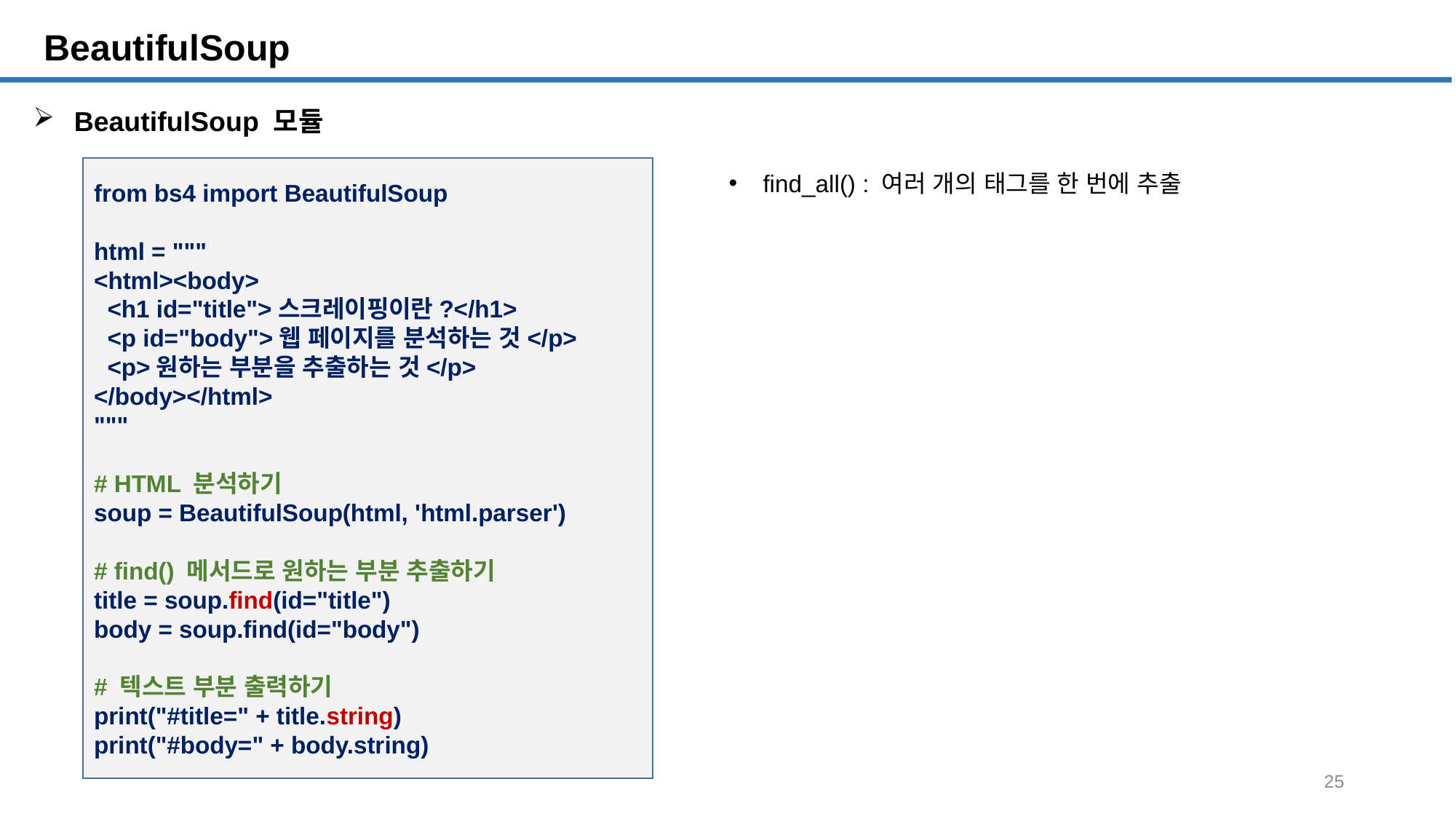

SQL 튜닝 개요
# BeautifulSoup

BeautifulSoup 모듈
from bs4 import BeautifulSoup

html = """
<html><body>
  <h1 id="title">스크레이핑이란?</h1>
  <p id="body">웹 페이지를 분석하는 것</p>
  <p>원하는 부분을 추출하는 것</p>
</body></html>
"""

# HTML 분석하기
soup = BeautifulSoup(html, 'html.parser')

# find() 메서드로 원하는 부분 추출하기
title = soup.find(id="title")
body = soup.find(id="body")

# 텍스트 부분 출력하기
print("#title=" + title.string)
print("#body=" + body.string)
find_all() : 여러 개의 태그를 한 번에 추출
25